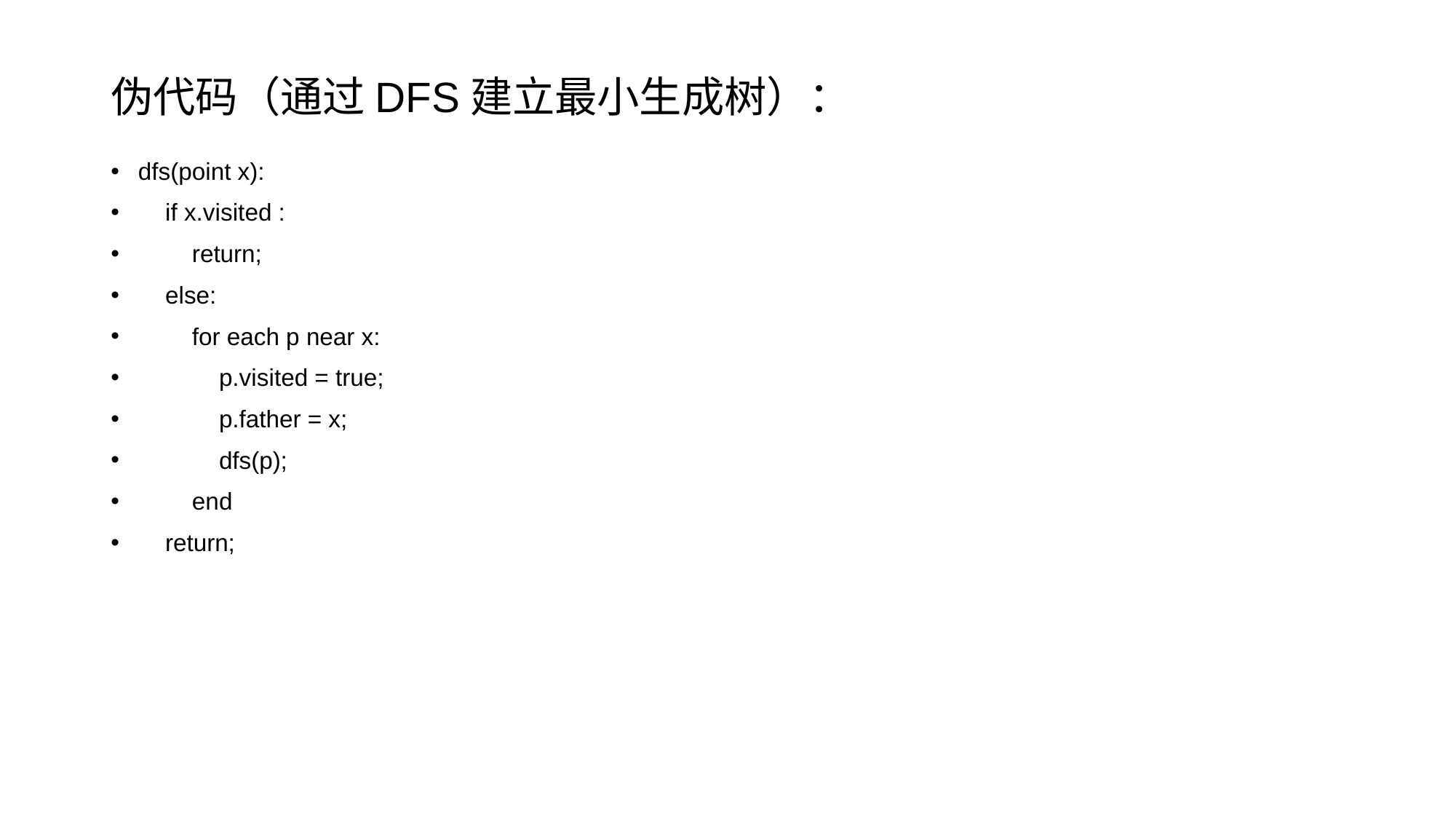

# 伪代码（通过DFS建立最小生成树）：
dfs(point x):
    if x.visited :
        return;
    else:
        for each p near x:
            p.visited = true;
            p.father = x;
            dfs(p);
        end
    return;